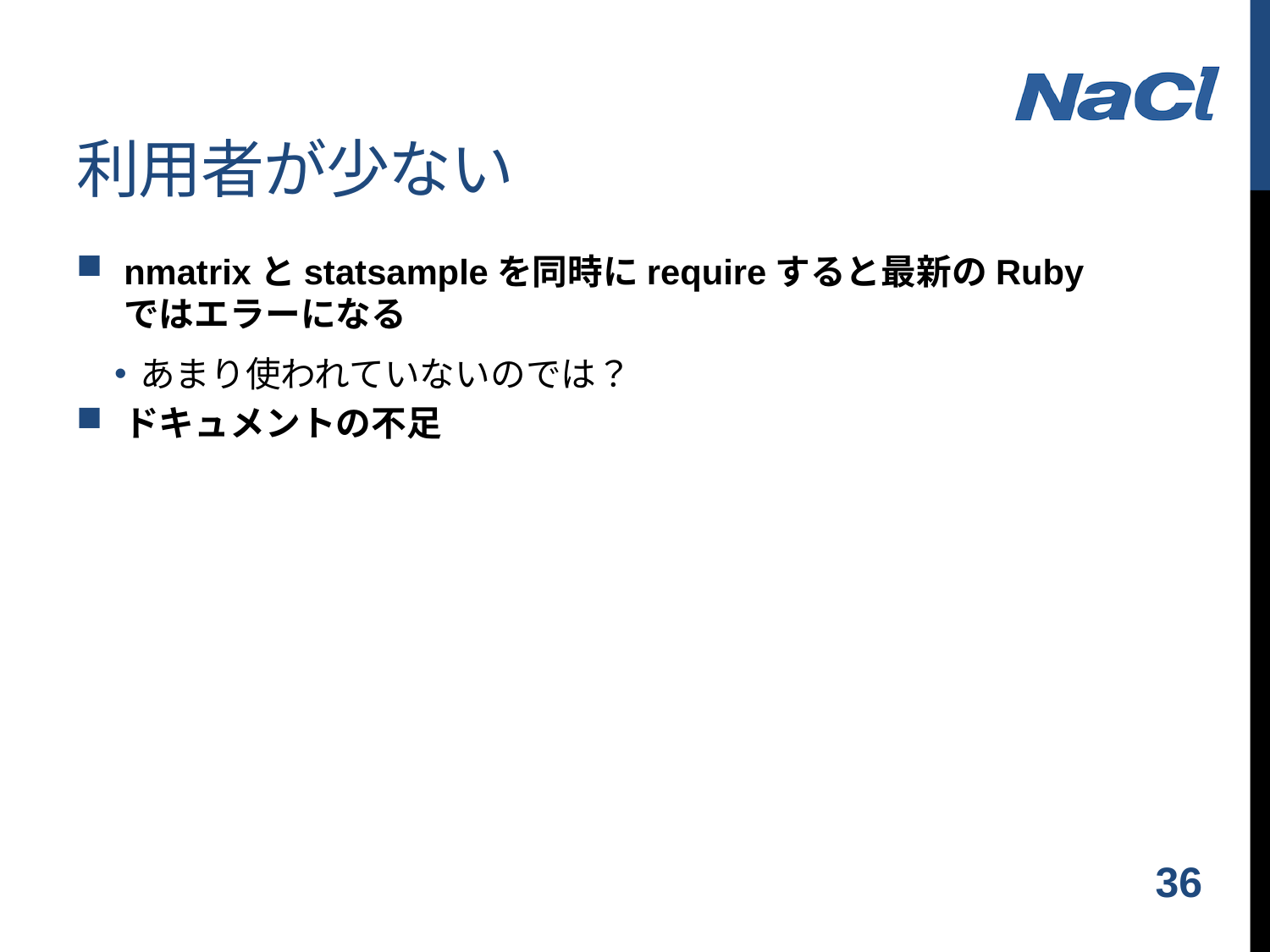

# 利用者が少ない
nmatrixとstatsampleを同時にrequireすると最新のRubyではエラーになる
あまり使われていないのでは？
ドキュメントの不足

36